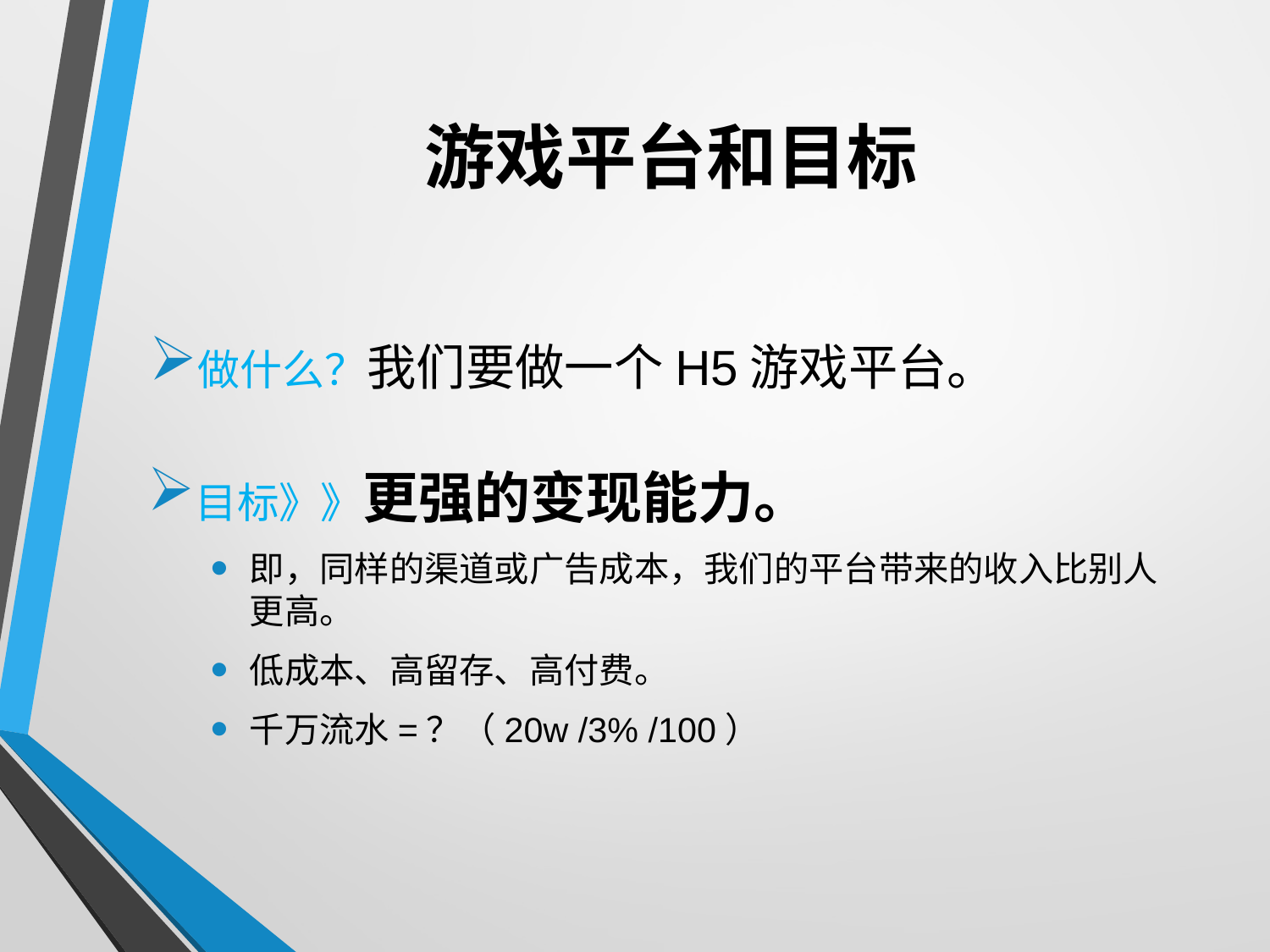

# 游戏平台和目标
做什么？我们要做一个H5游戏平台。
目标》》更强的变现能力。
即，同样的渠道或广告成本，我们的平台带来的收入比别人更高。
低成本、高留存、高付费。
千万流水=？（20w /3% /100）